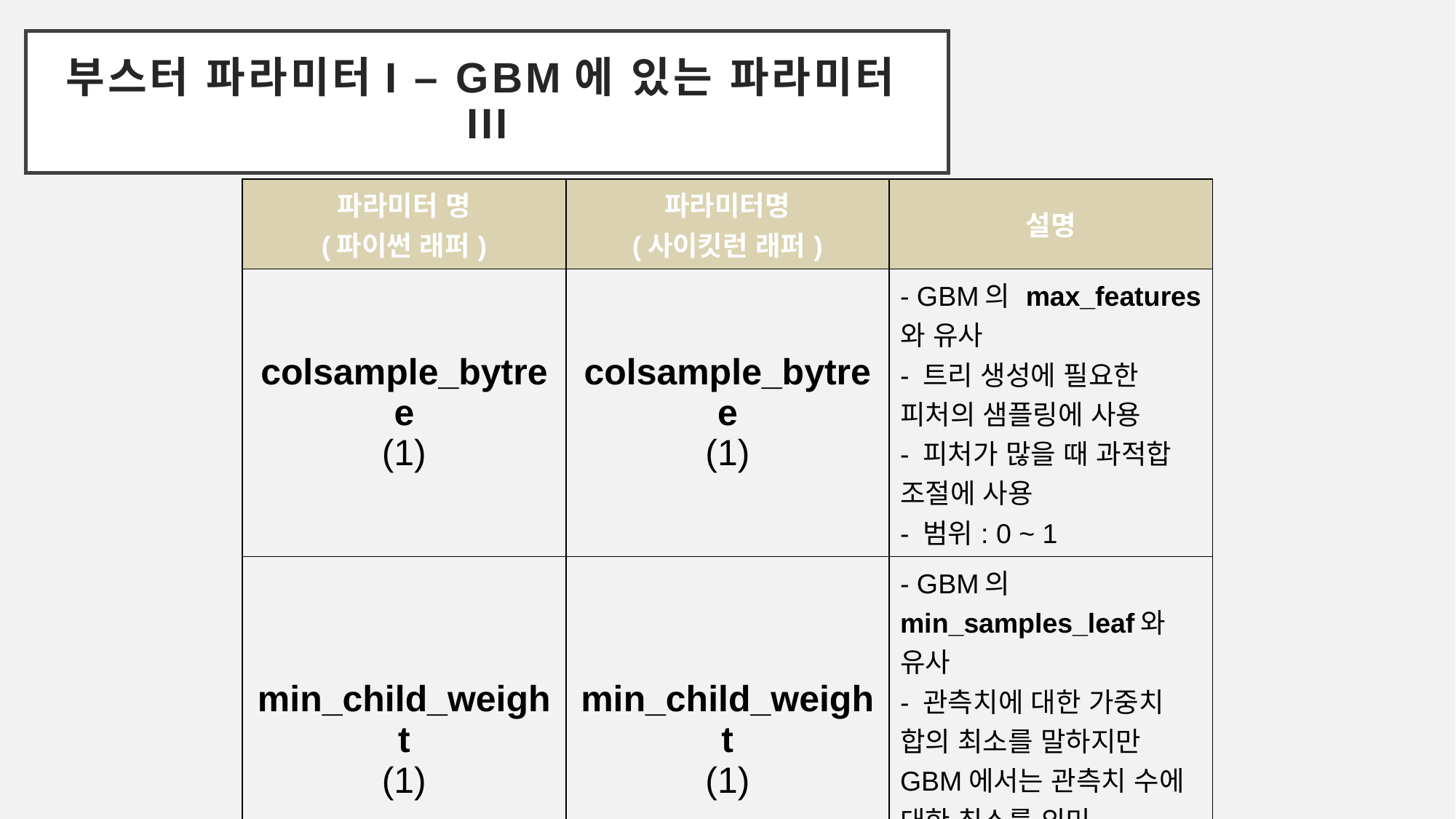

# 부스터 파라미터I – GBM에 있는 파라미터III
| 파라미터 명 (파이썬 래퍼) | 파라미터명 (사이킷런 래퍼) | 설명 |
| --- | --- | --- |
| colsample\_bytree (1) | colsample\_bytree (1) | - GBM의 max\_features와 유사 - 트리 생성에 필요한 피처의 샘플링에 사용 - 피처가 많을 때 과적합 조절에 사용 - 범위: 0 ~ 1 |
| min\_child\_weight (1) | min\_child\_weight (1) | - GBM의 min\_samples\_leaf와 유사 - 관측치에 대한 가중치 합의 최소를 말하지만 GBM에서는 관측치 수에 대한 최소를 의미 - 과적합 조절 용도 - 범위: 0 ~ ∞ |